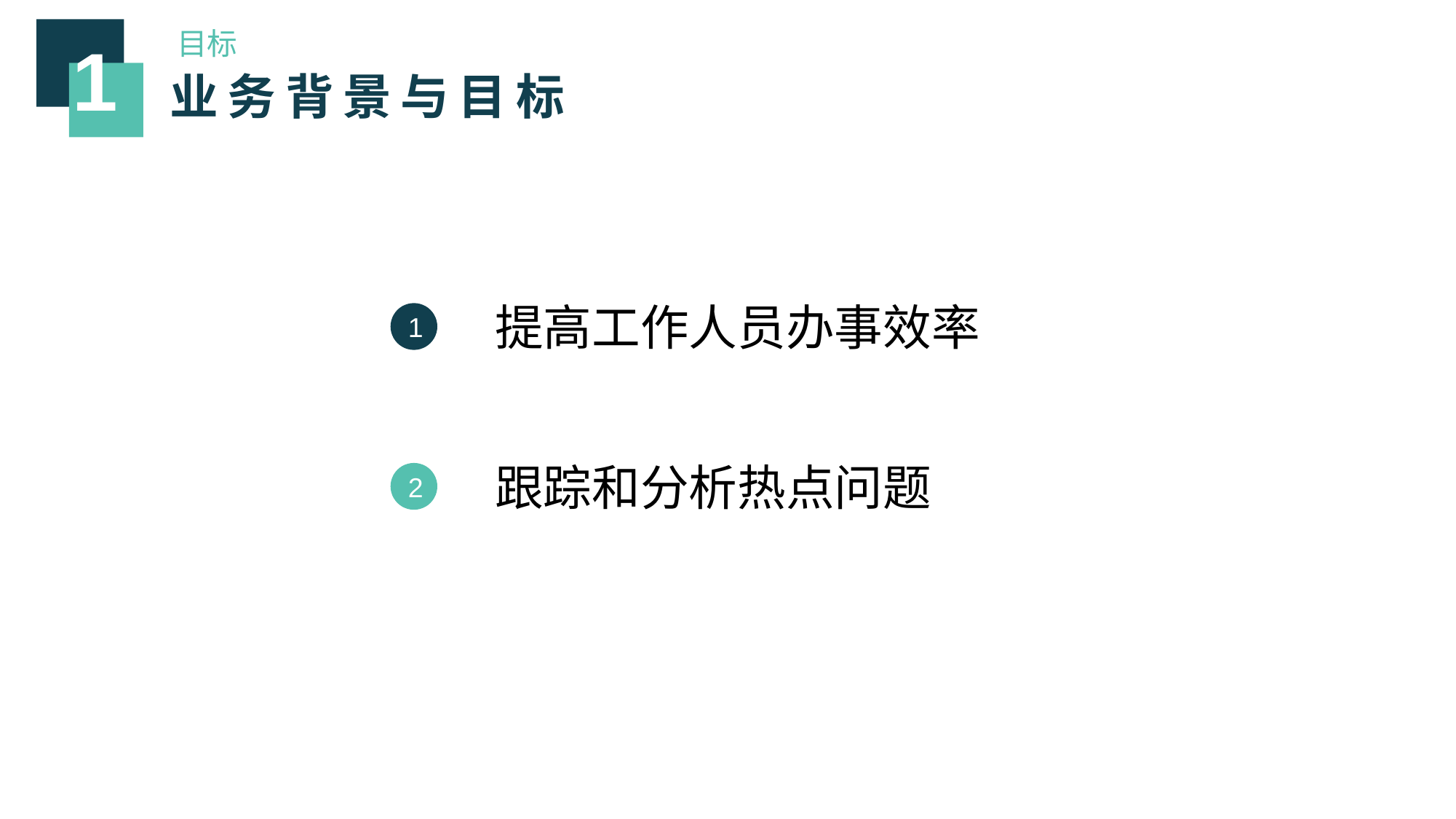

1
目标
业务背景与目标
提高工作人员办事效率
1

跟踪和分析热点问题
2